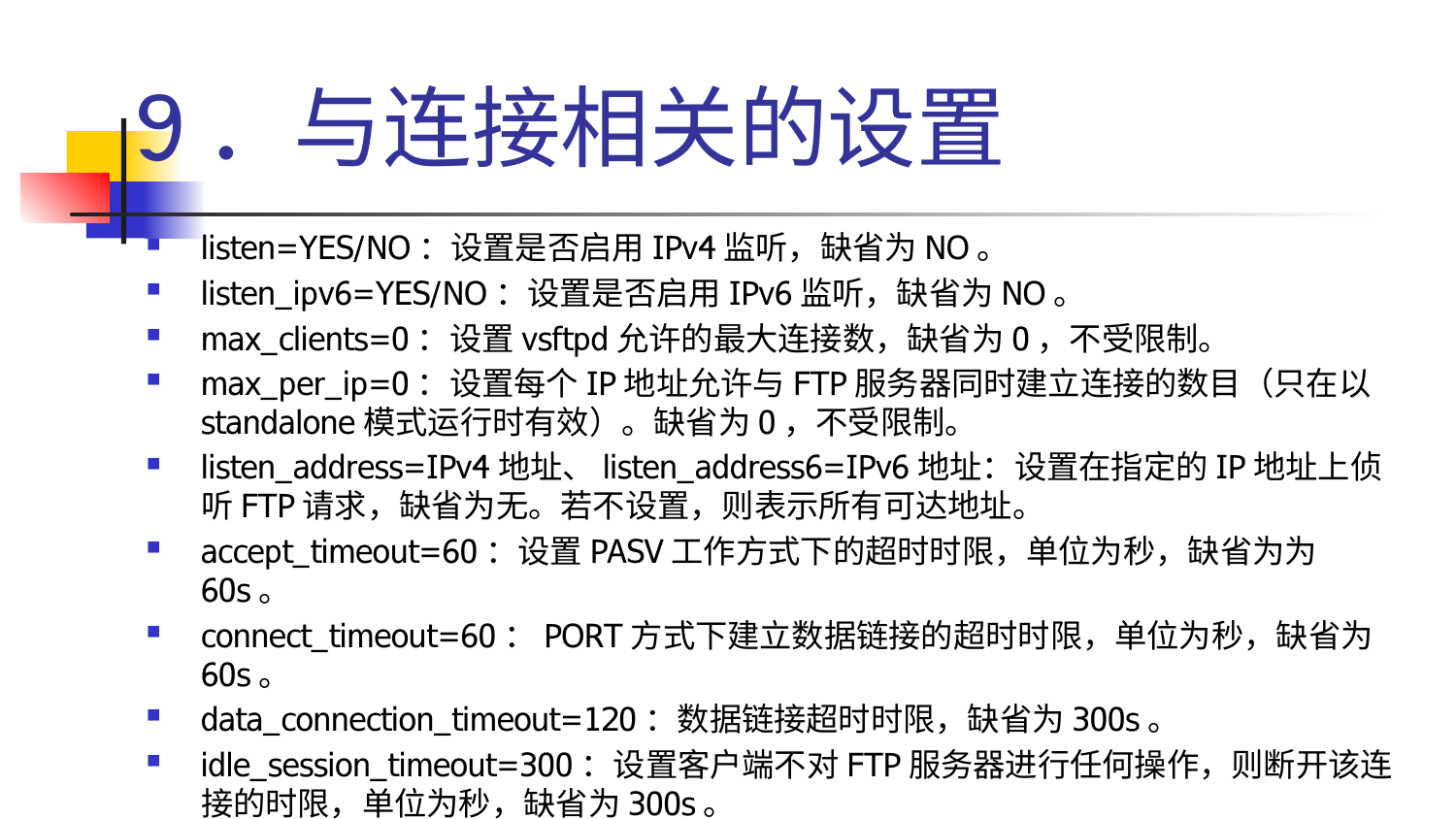

# 9．与连接相关的设置
listen=YES/NO：设置是否启用IPv4监听，缺省为NO。
listen_ipv6=YES/NO：设置是否启用IPv6监听，缺省为NO。
max_clients=0：设置vsftpd允许的最大连接数，缺省为0，不受限制。
max_per_ip=0：设置每个IP地址允许与FTP服务器同时建立连接的数目（只在以standalone模式运行时有效）。缺省为0，不受限制。
listen_address=IPv4地址、listen_address6=IPv6地址：设置在指定的IP地址上侦听FTP请求，缺省为无。若不设置，则表示所有可达地址。
accept_timeout=60：设置PASV工作方式下的超时时限，单位为秒，缺省为为60s。
connect_timeout=60：PORT方式下建立数据链接的超时时限，单位为秒，缺省为60s。
data_connection_timeout=120：数据链接超时时限，缺省为300s。
idle_session_timeout=300：设置客户端不对FTP服务器进行任何操作，则断开该连接的时限，单位为秒，缺省为300s。